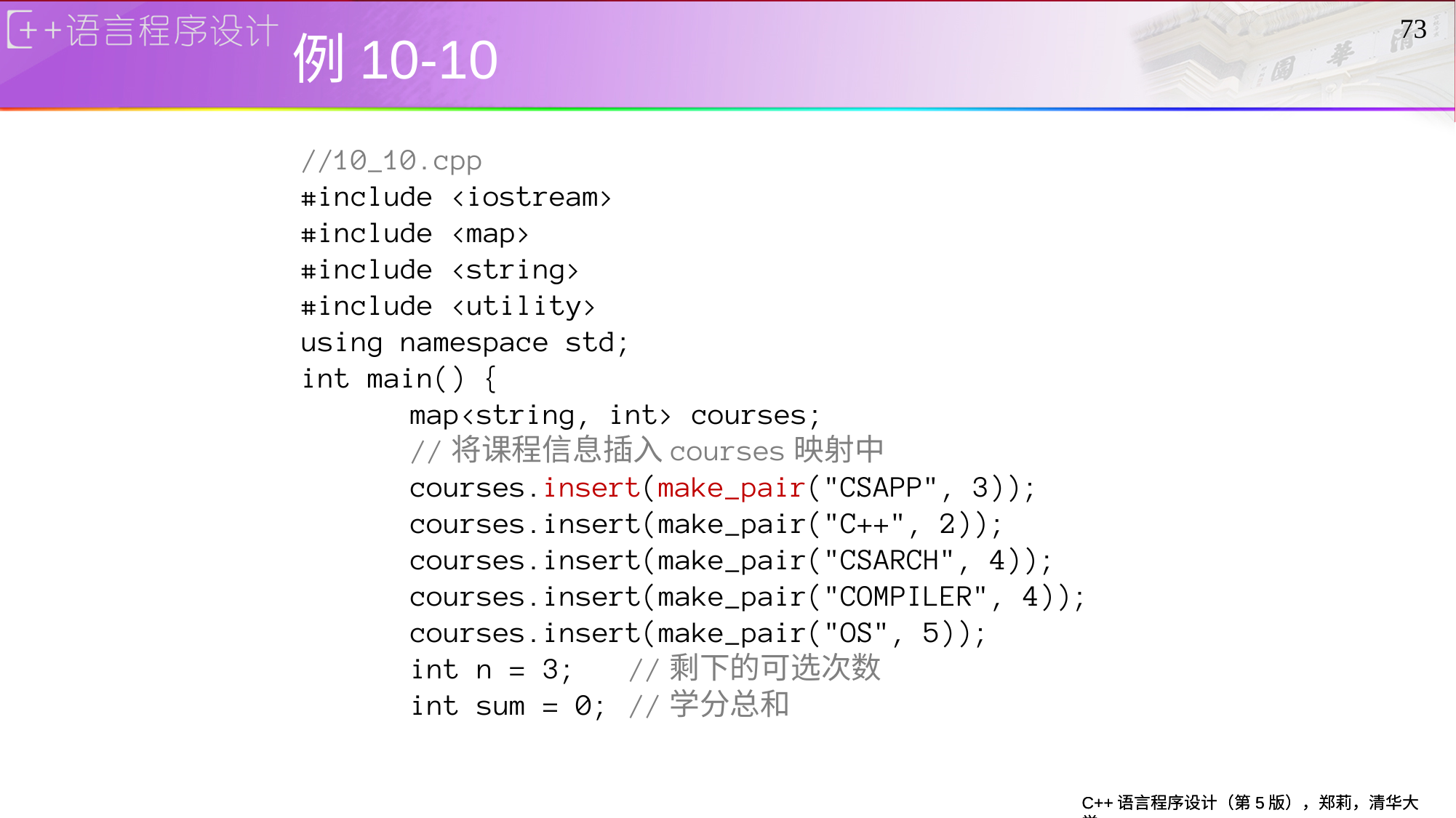

# 例10-10
73
//10_10.cpp
#include <iostream>
#include <map>
#include <string>
#include <utility>
using namespace std;
int main() {
	map<string, int> courses;
	//将课程信息插入courses映射中
	courses.insert(make_pair("CSAPP", 3));
	courses.insert(make_pair("C++", 2));
	courses.insert(make_pair("CSARCH", 4));
	courses.insert(make_pair("COMPILER", 4));
	courses.insert(make_pair("OS", 5));
	int n = 3;	//剩下的可选次数
	int sum = 0;	//学分总和